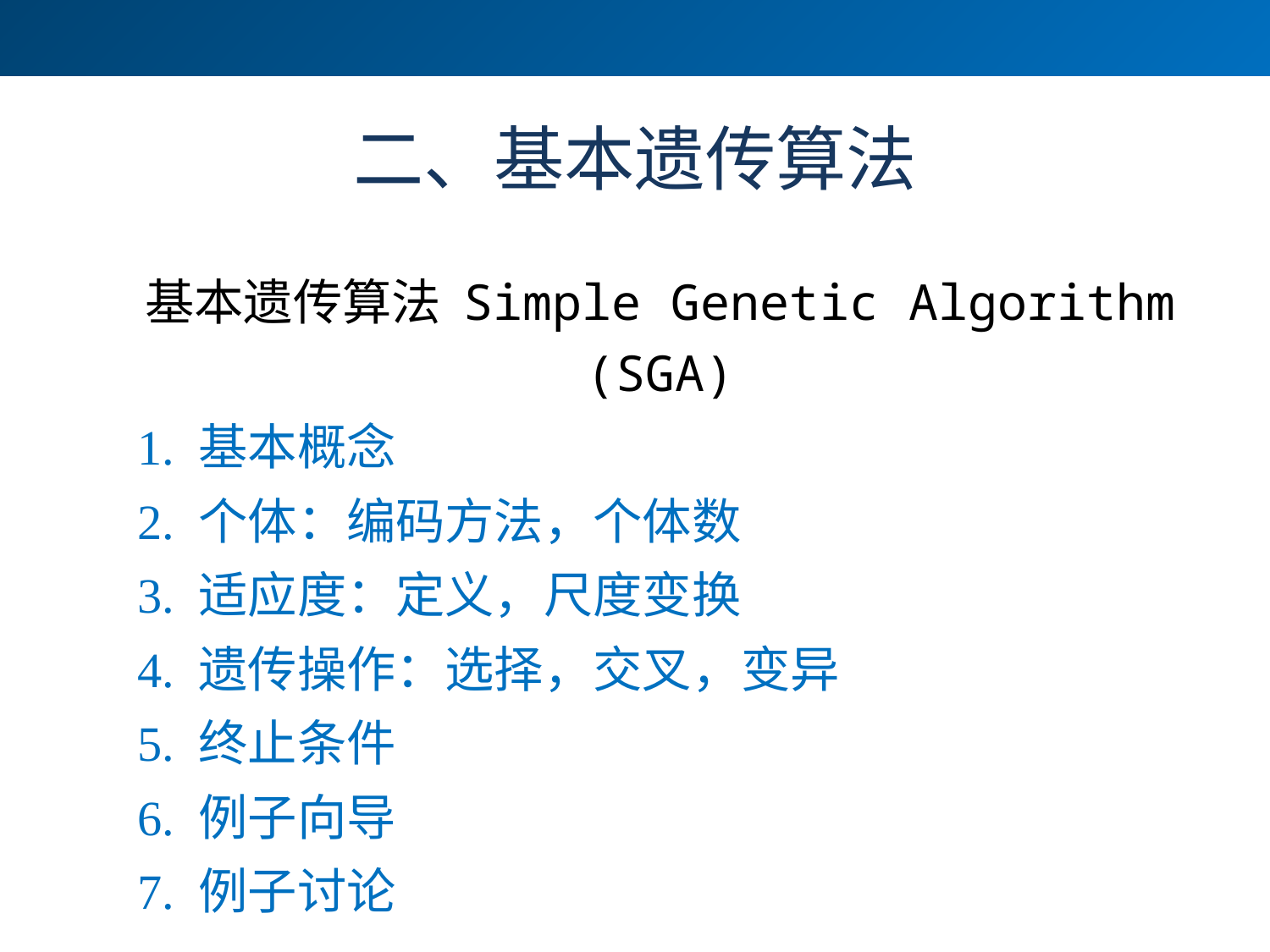

# 二、基本遗传算法
基本遗传算法 Simple Genetic Algorithm (SGA)
1. 基本概念
2. 个体：编码方法，个体数
3. 适应度：定义，尺度变换
4. 遗传操作：选择，交叉，变异
5. 终止条件
6. 例子向导
7. 例子讨论
16